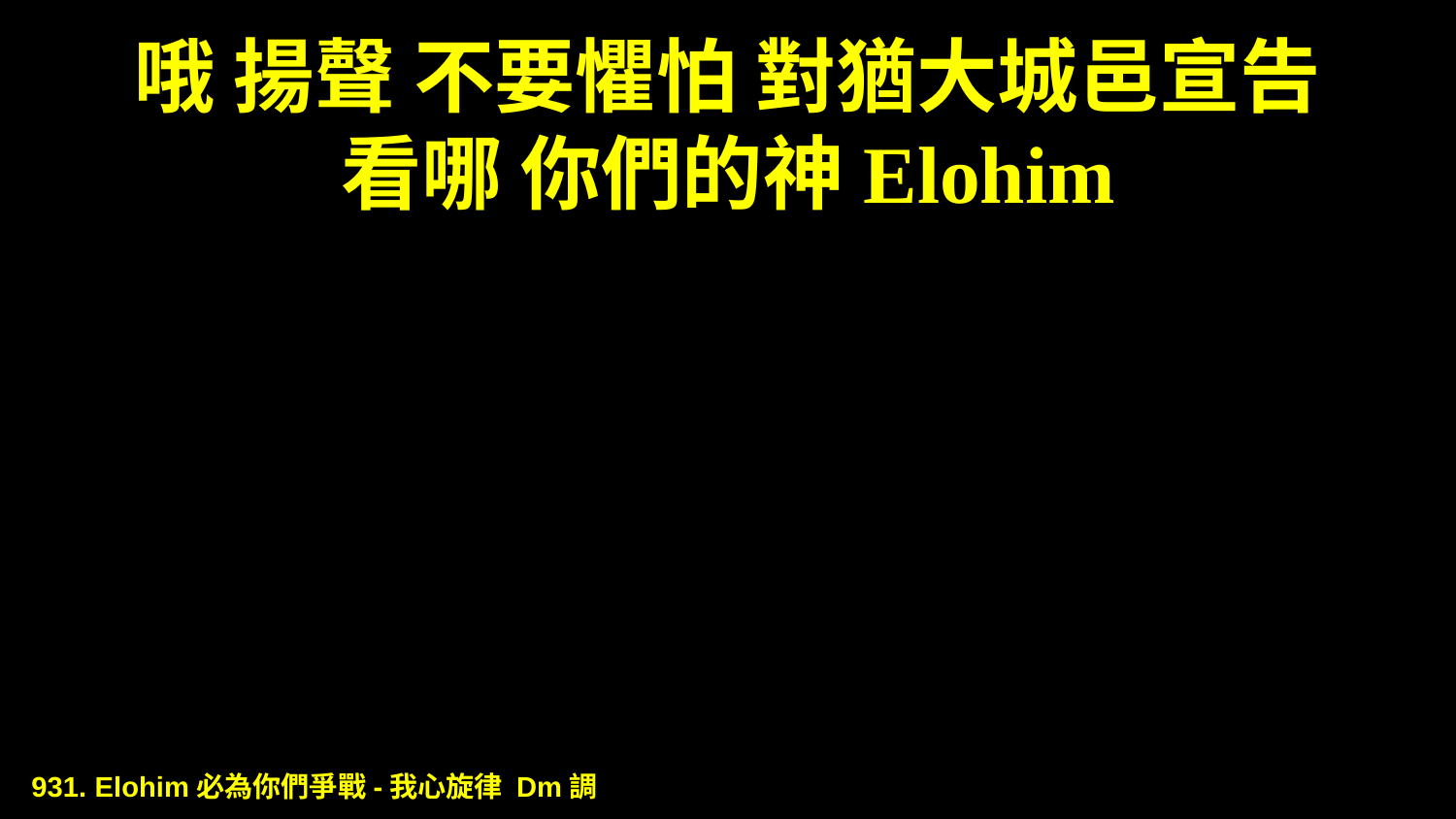

# 哦 揚聲 不要懼怕 對猶大城邑宣告 看哪 你們的神Elohim
931. Elohim必為你們爭戰-我心旋律 Dm調